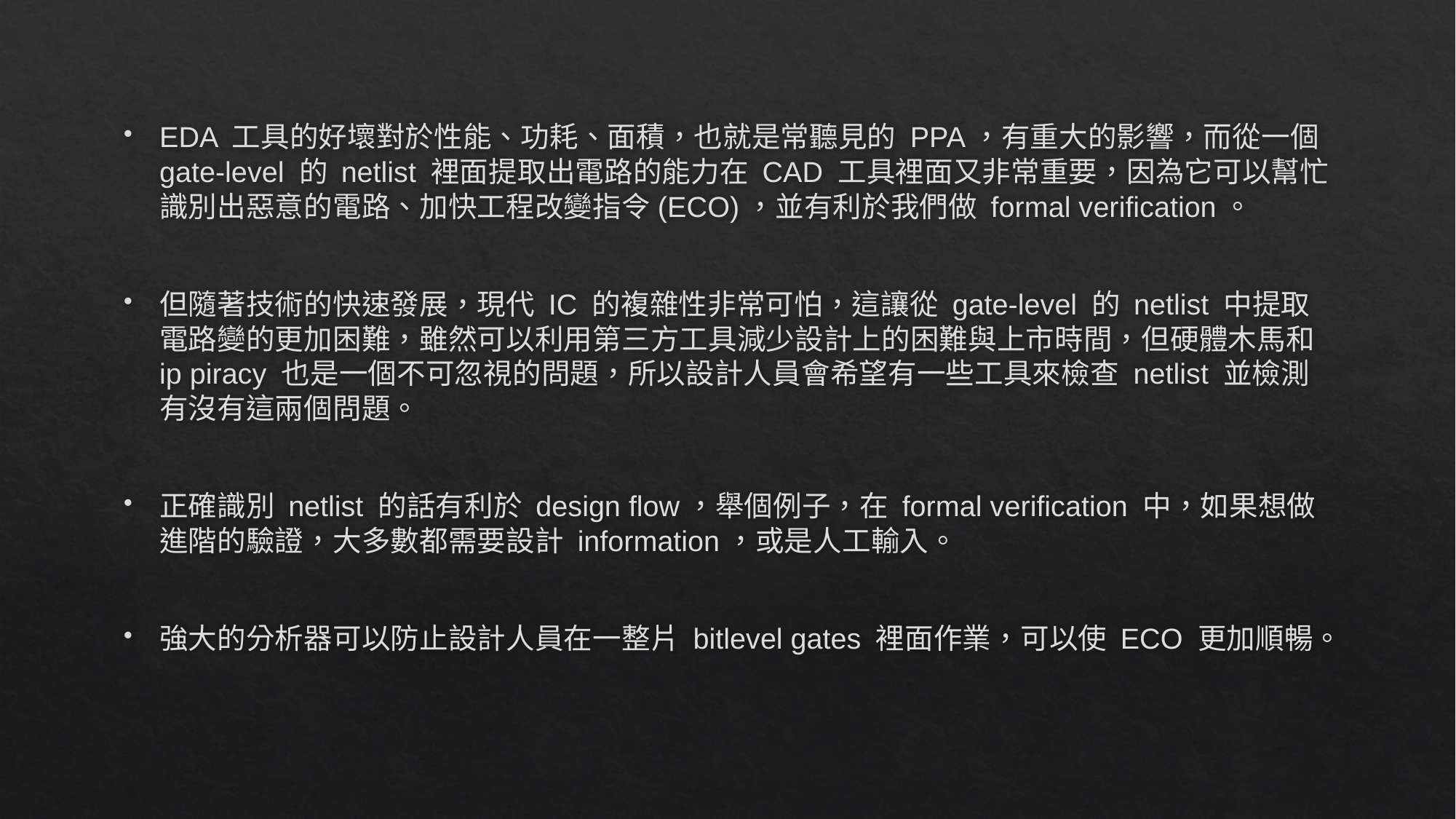

EDA 工具的好壞對於性能、功耗、面積，也就是常聽見的 PPA，有重大的影響，而從一個 gate-level 的 netlist 裡面提取出電路的能力在 CAD 工具裡面又非常重要，因為它可以幫忙識別出惡意的電路、加快工程改變指令(ECO)，並有利於我們做 formal verification。

但隨著技術的快速發展，現代 IC 的複雜性非常可怕，這讓從 gate-level 的 netlist 中提取電路變的更加困難，雖然可以利用第三方工具減少設計上的困難與上市時間，但硬體木馬和 ip piracy 也是一個不可忽視的問題，所以設計人員會希望有一些工具來檢查 netlist 並檢測有沒有這兩個問題。

正確識別 netlist 的話有利於 design flow，舉個例子，在 formal verification 中，如果想做進階的驗證，大多數都需要設計 information，或是人工輸入。

強大的分析器可以防止設計人員在一整片 bitlevel gates 裡面作業，可以使 ECO 更加順暢。